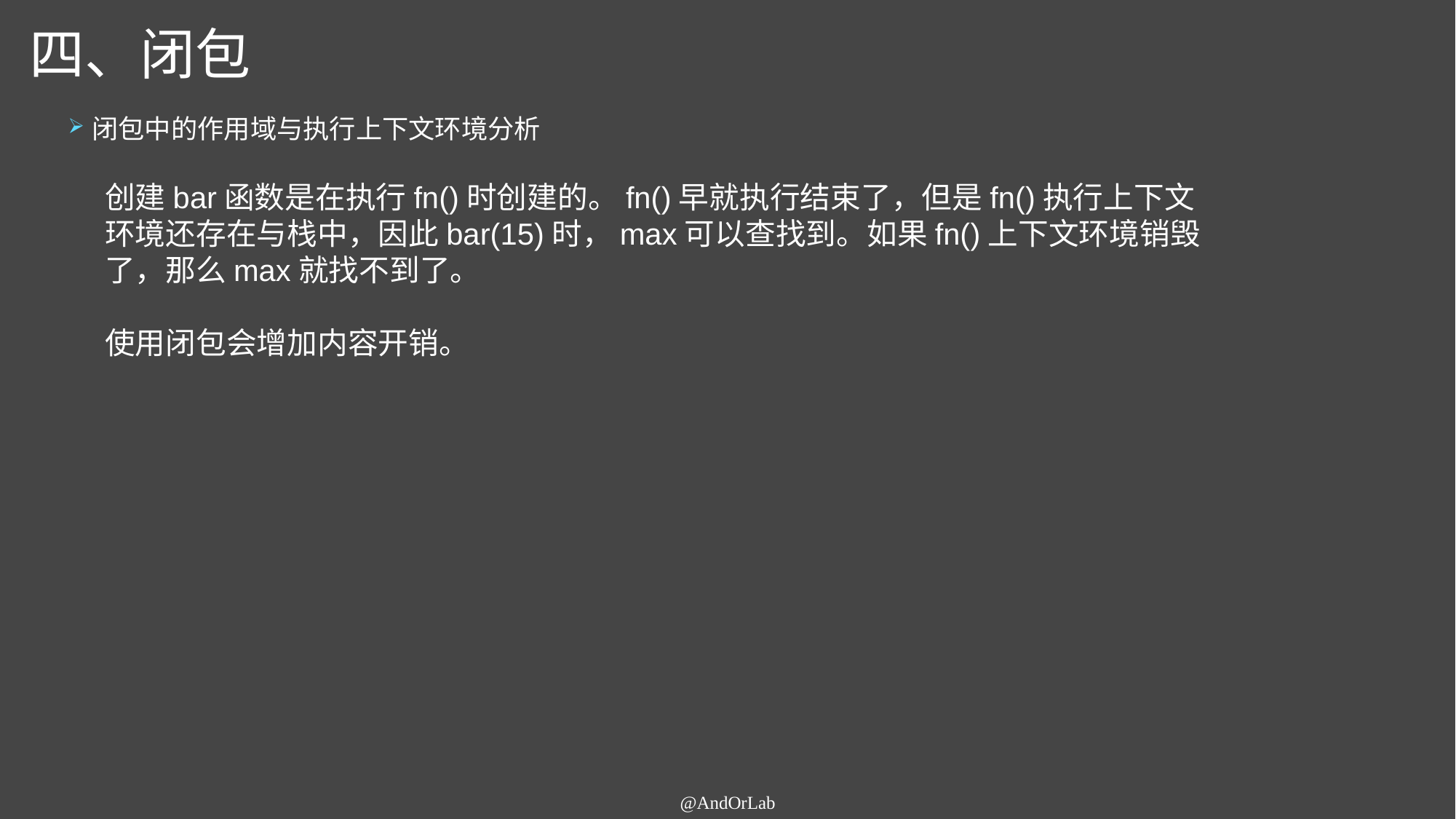

# 四、闭包
闭包中的作用域与执行上下文环境分析

创建bar函数是在执行fn()时创建的。fn()早就执行结束了，但是fn()执行上下文环境还存在与栈中，因此bar(15)时，max可以查找到。如果fn()上下文环境销毁了，那么max就找不到了。

使用闭包会增加内容开销。
@AndOrLab